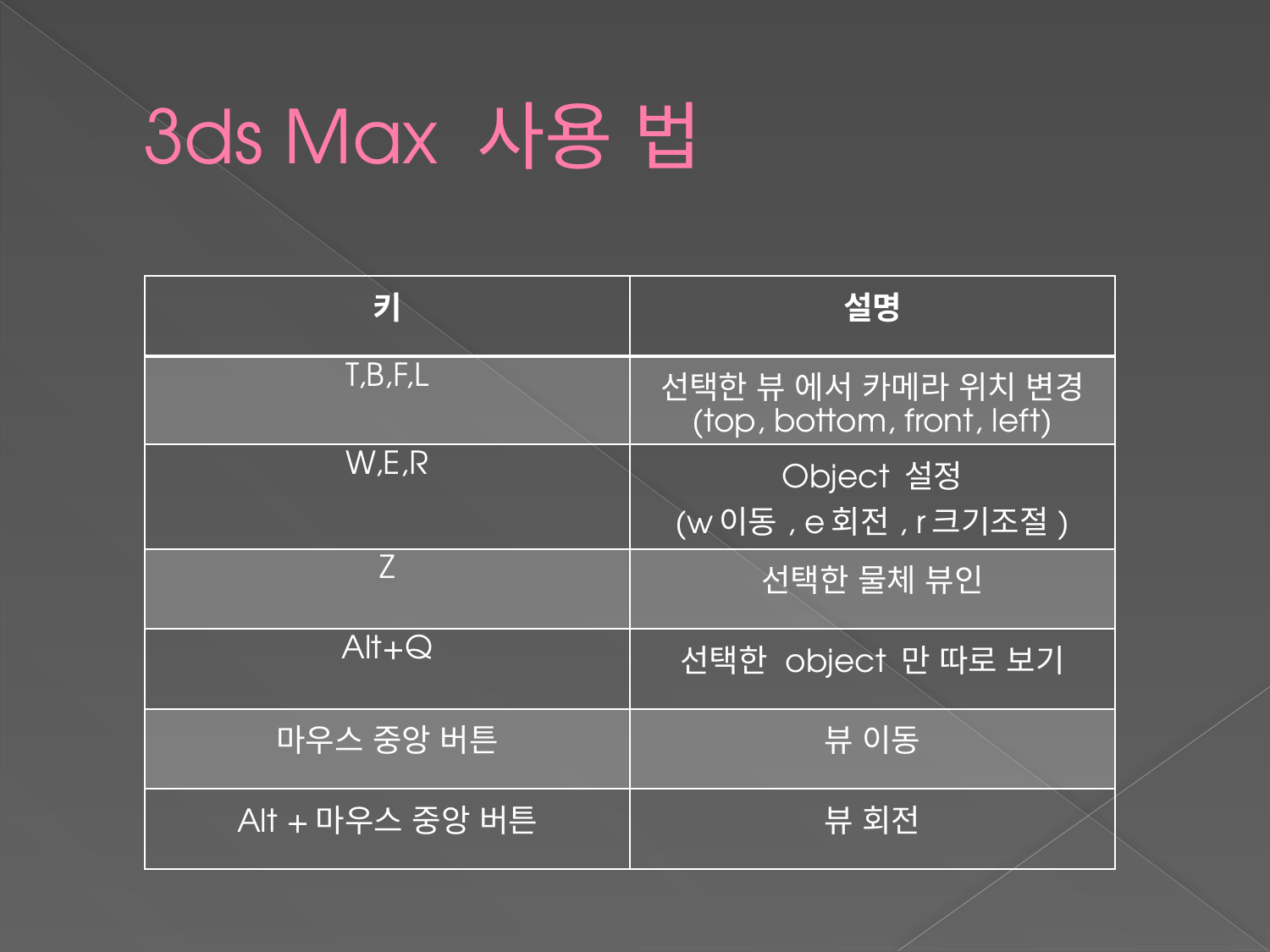

# 3ds Max 사용 법
| 키 | 설명 |
| --- | --- |
| T,B,F,L | 선택한 뷰 에서 카메라 위치 변경 (top, bottom, front, left) |
| W,E,R | Object 설정 (w이동, e회전, r크기조절) |
| Z | 선택한 물체 뷰인 |
| Alt+Q | 선택한 object 만 따로 보기 |
| 마우스 중앙 버튼 | 뷰 이동 |
| Alt +마우스 중앙 버튼 | 뷰 회전 |